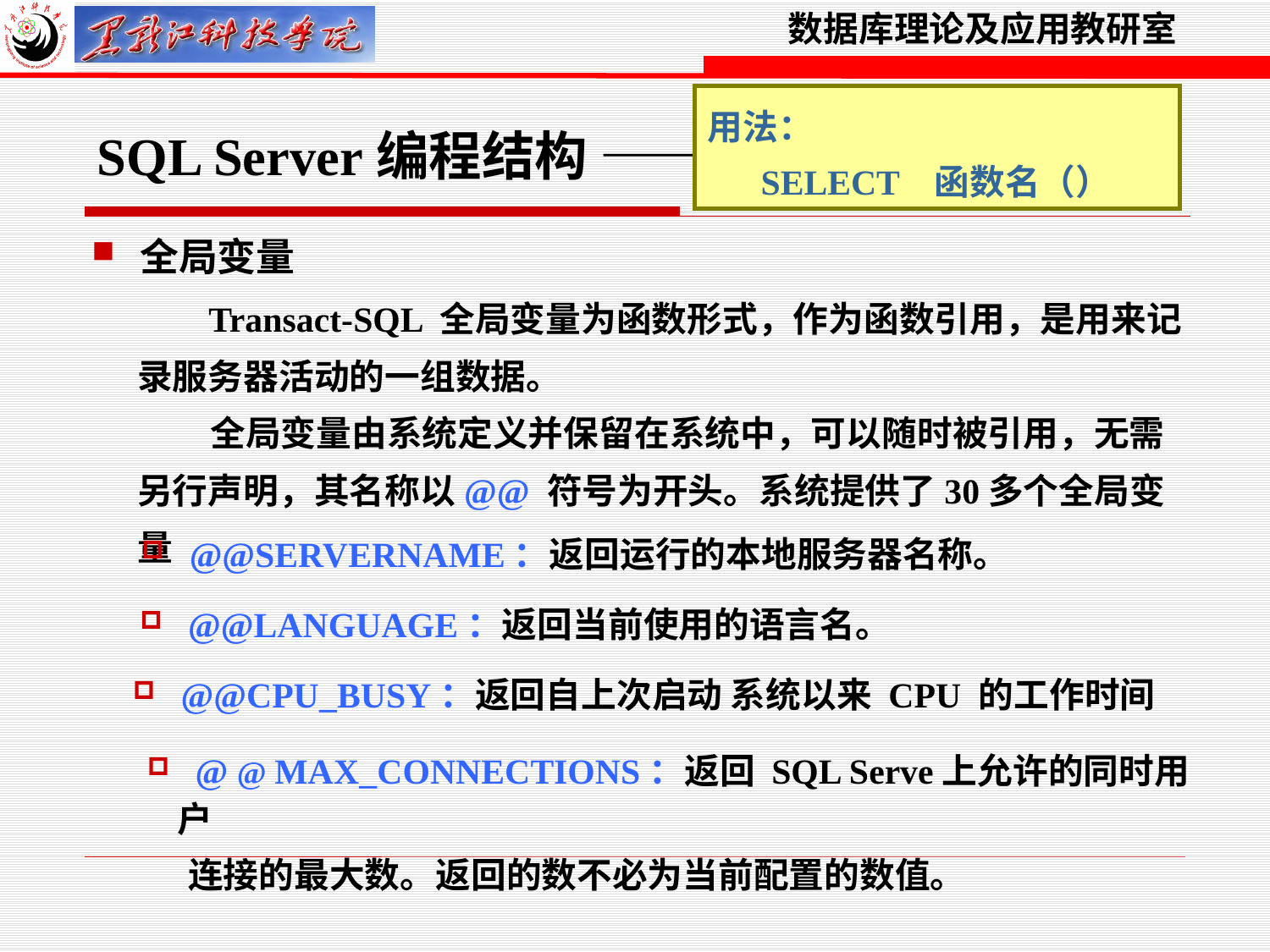

用法：
      SELECT   函数名（）
SQL Server编程结构 —— 变量
 全局变量
        Transact-SQL 全局变量为函数形式，作为函数引用，是用来记录服务器活动的一组数据。
        全局变量由系统定义并保留在系统中，可以随时被引用，无需另行声明，其名称以@@ 符号为开头。系统提供了30多个全局变量
  @@SERVERNAME：返回运行的本地服务器名称。
  @@LANGUAGE：返回当前使用的语言名。
  @@CPU_BUSY：返回自上次启动 系统以来 CPU 的工作时间
  @ @ MAX_CONNECTIONS：返回 SQL Serve上允许的同时用户
    连接的最大数。返回的数不必为当前配置的数值。